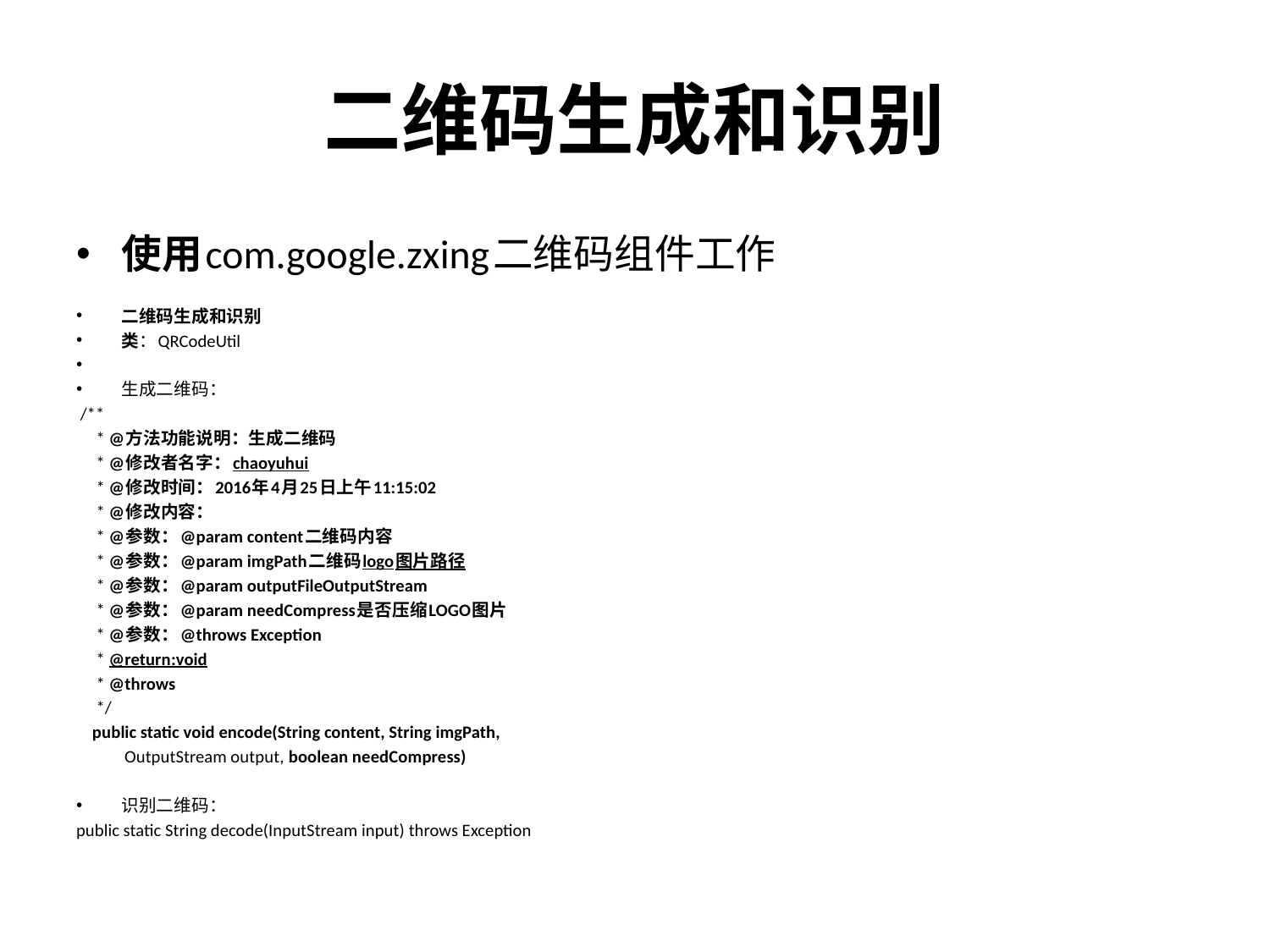

# 二维码生成和识别
使用com.google.zxing二维码组件工作

二维码生成和识别
类：QRCodeUtil

生成二维码：
 /**
     * @方法功能说明：生成二维码
     * @修改者名字：chaoyuhui
     * @修改时间：2016年4月25日上午11:15:02
     * @修改内容：
     * @参数：@param content二维码内容
     * @参数：@param imgPath二维码logo图片路径
     * @参数：@param outputFileOutputStream
     * @参数：@param needCompress是否压缩LOGO图片
     * @参数：@throws Exception
     * @return:void
     * @throws
     */
    public static void encode(String content, String imgPath,
            OutputStream output, boolean needCompress)

识别二维码：
public static String decode(InputStream input) throws Exception